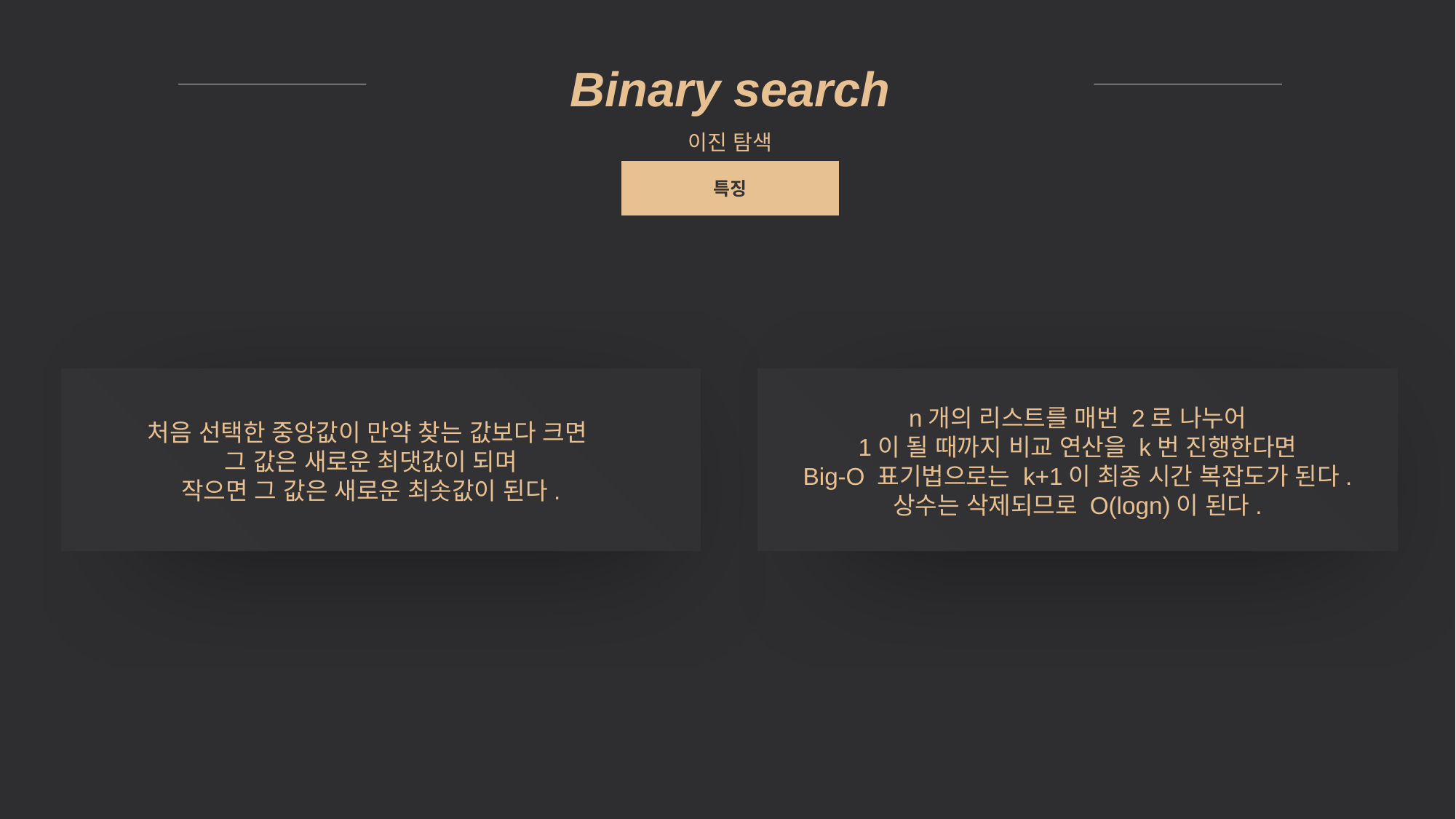

Binary search
이진 탐색
특징

n개의 리스트를 매번 2로 나누어
1이 될 때까지 비교 연산을 k번 진행한다면
Big-O 표기법으로는 k+1이 최종 시간 복잡도가 된다.
상수는 삭제되므로 O(logn)이 된다.
처음 선택한 중앙값이 만약 찾는 값보다 크면
그 값은 새로운 최댓값이 되며
작으면 그 값은 새로운 최솟값이 된다.